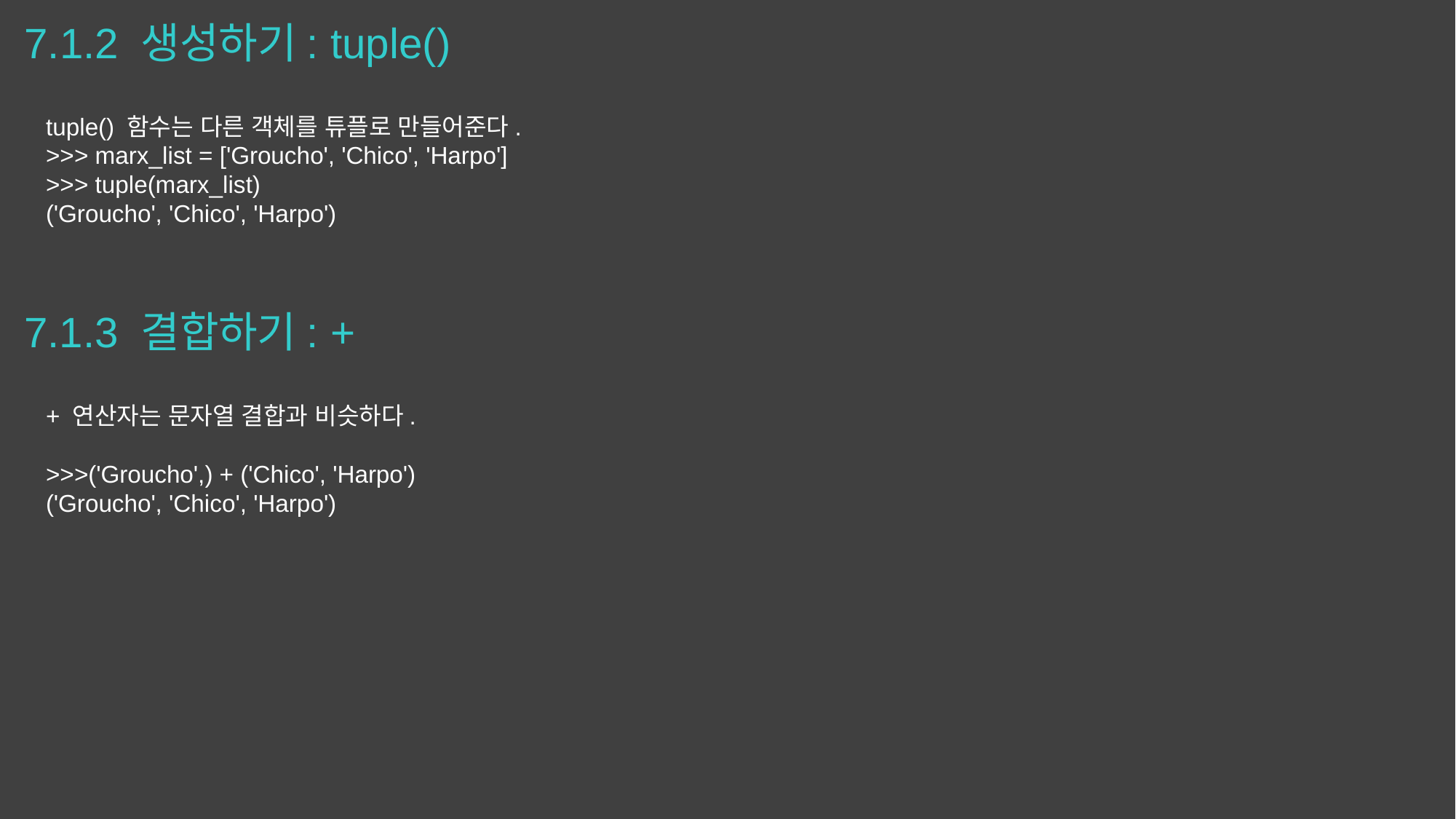

# 7.1.2 생성하기: tuple()
tuple() 함수는 다른 객체를 튜플로 만들어준다.
>>> marx_list = ['Groucho', 'Chico', 'Harpo']
>>> tuple(marx_list)
('Groucho', 'Chico', 'Harpo')
7.1.3 결합하기: +
+ 연산자는 문자열 결합과 비슷하다.

>>>('Groucho',) + ('Chico', 'Harpo')
('Groucho', 'Chico', 'Harpo')